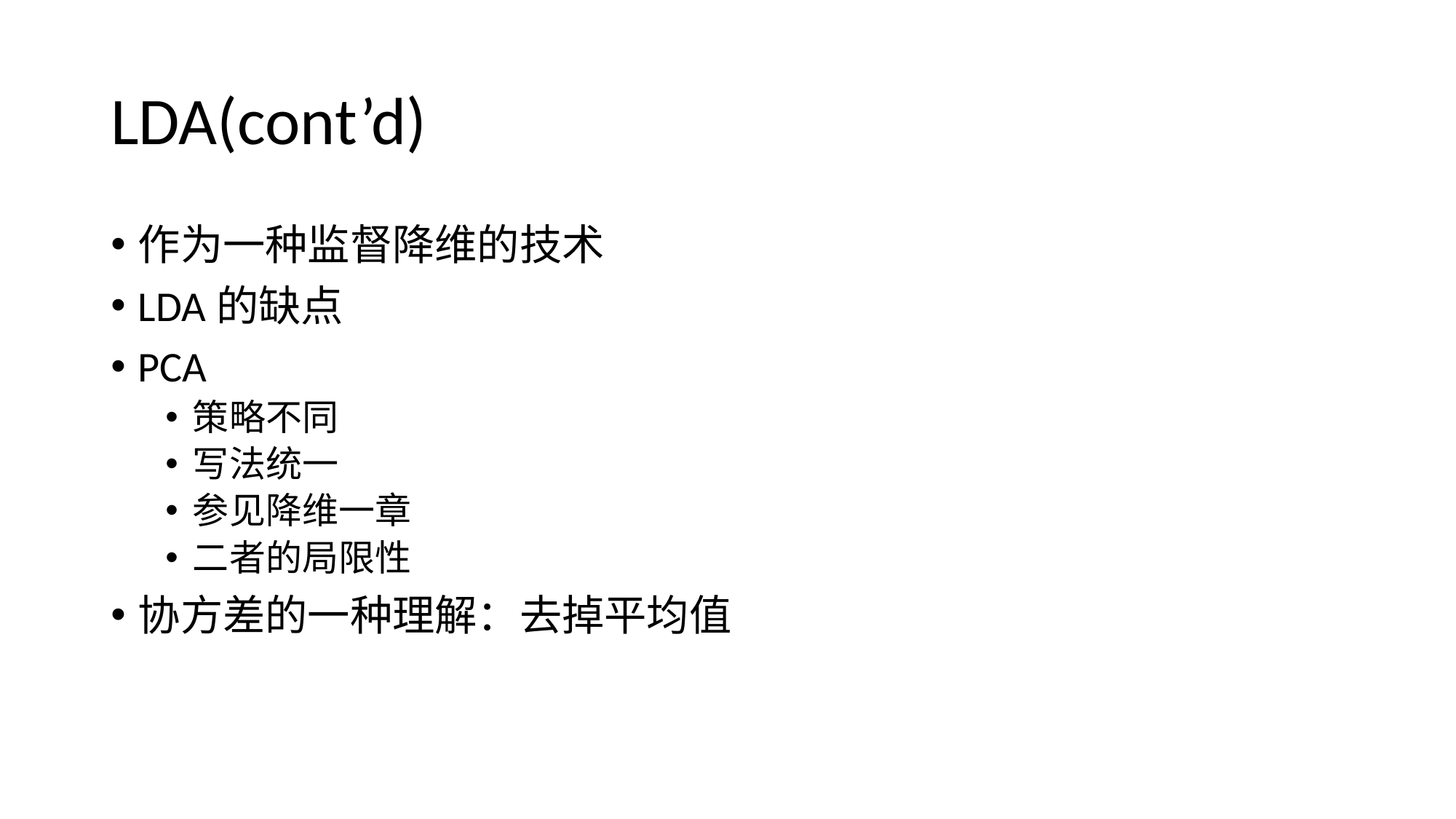

# LDA(cont’d)
作为一种监督降维的技术
LDA的缺点
PCA
策略不同
写法统一
参见降维一章
二者的局限性
协方差的一种理解：去掉平均值